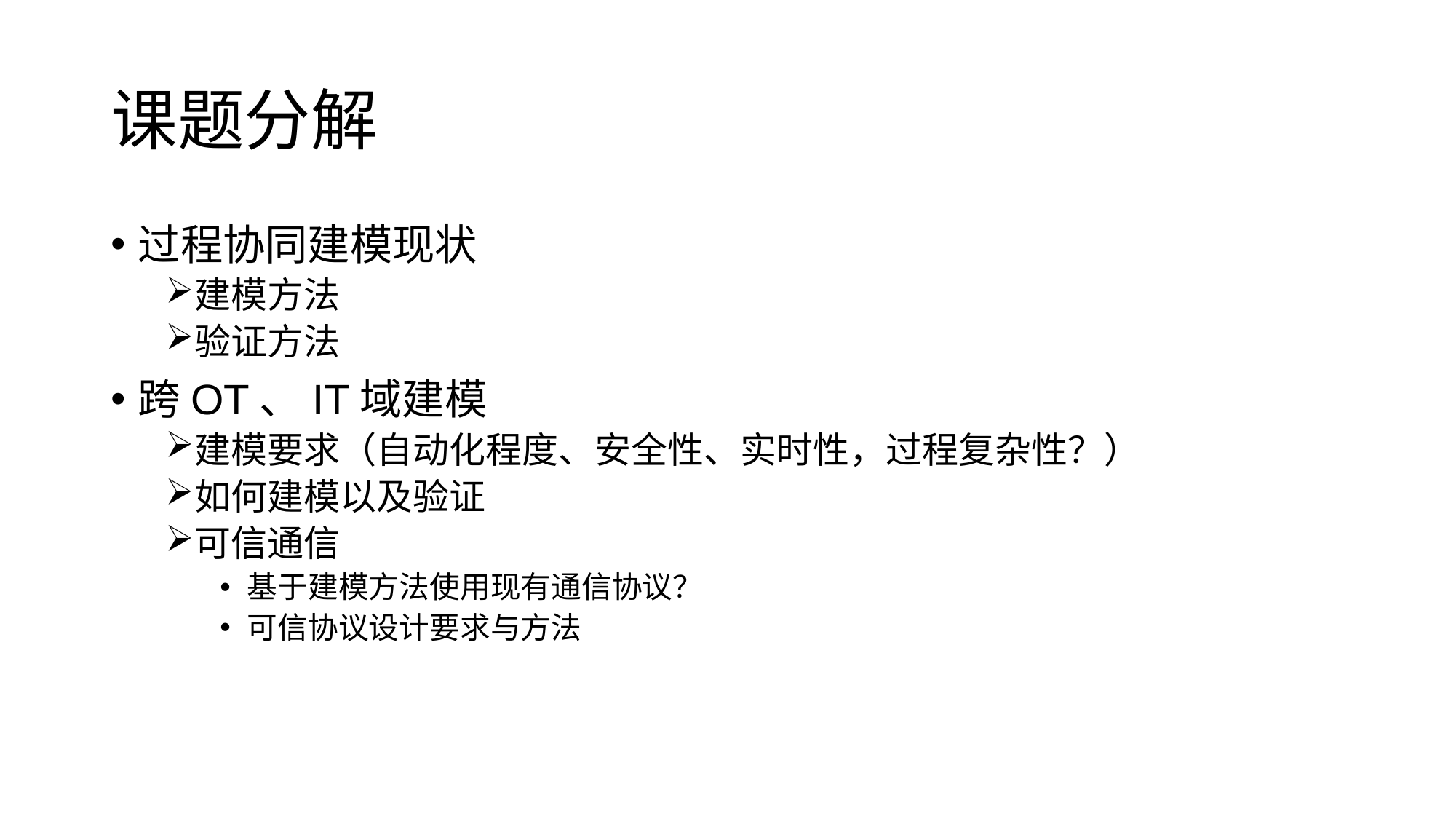

# 课题分解
过程协同建模现状
建模方法
验证方法
跨OT、IT域建模
建模要求（自动化程度、安全性、实时性，过程复杂性？）
如何建模以及验证
可信通信
基于建模方法使用现有通信协议？
可信协议设计要求与方法